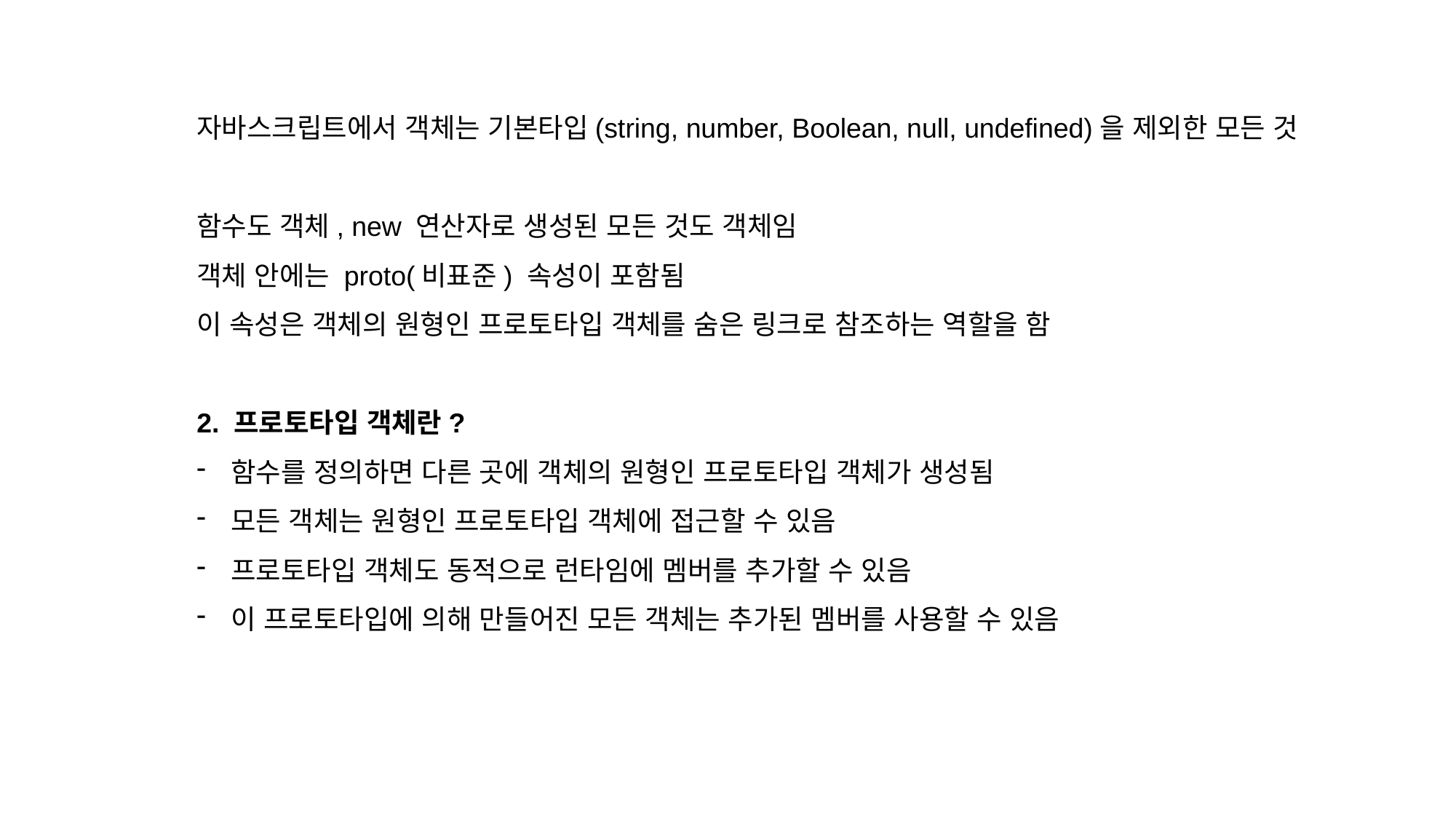

자바스크립트에서 객체는 기본타입(string, number, Boolean, null, undefined)을 제외한 모든 것

함수도 객체, new 연산자로 생성된 모든 것도 객체임
객체 안에는 proto(비표준) 속성이 포함됨
이 속성은 객체의 원형인 프로토타입 객체를 숨은 링크로 참조하는 역할을 함

2. 프로토타입 객체란?
함수를 정의하면 다른 곳에 객체의 원형인 프로토타입 객체가 생성됨
모든 객체는 원형인 프로토타입 객체에 접근할 수 있음
프로토타입 객체도 동적으로 런타임에 멤버를 추가할 수 있음
이 프로토타입에 의해 만들어진 모든 객체는 추가된 멤버를 사용할 수 있음